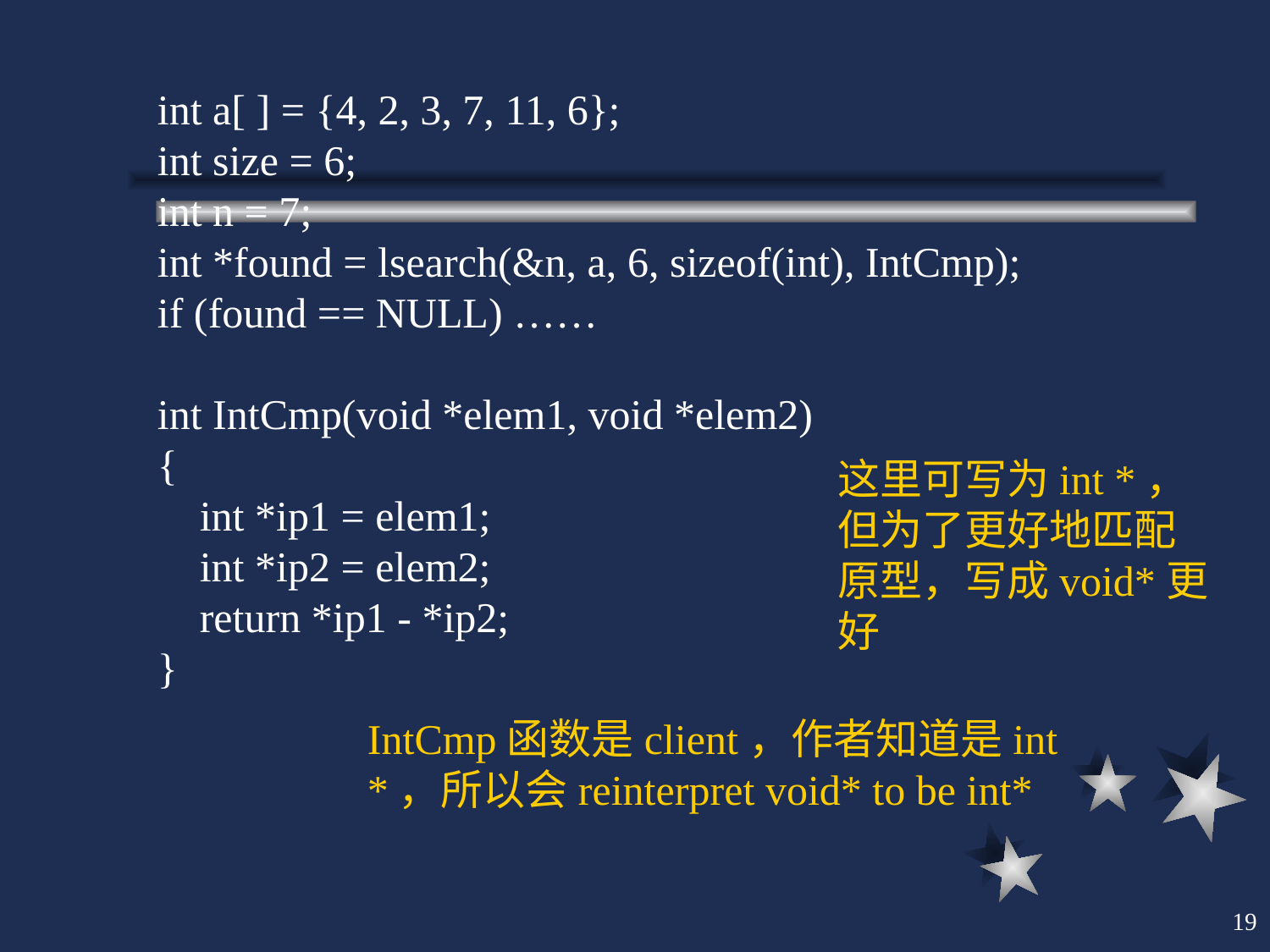

int a[ ] = {4, 2, 3, 7, 11, 6};
int size = 6;
int n = 7;
int *found = lsearch(&n, a, 6, sizeof(int), IntCmp);
if (found == NULL) ……

int IntCmp(void *elem1, void *elem2)
{
    int *ip1 = elem1;
    int *ip2 = elem2;
    return *ip1 - *ip2;
}

这里可写为int *，但为了更好地匹配原型，写成void*更好
IntCmp函数是client，作者知道是int *，所以会reinterpret void* to be int*
19